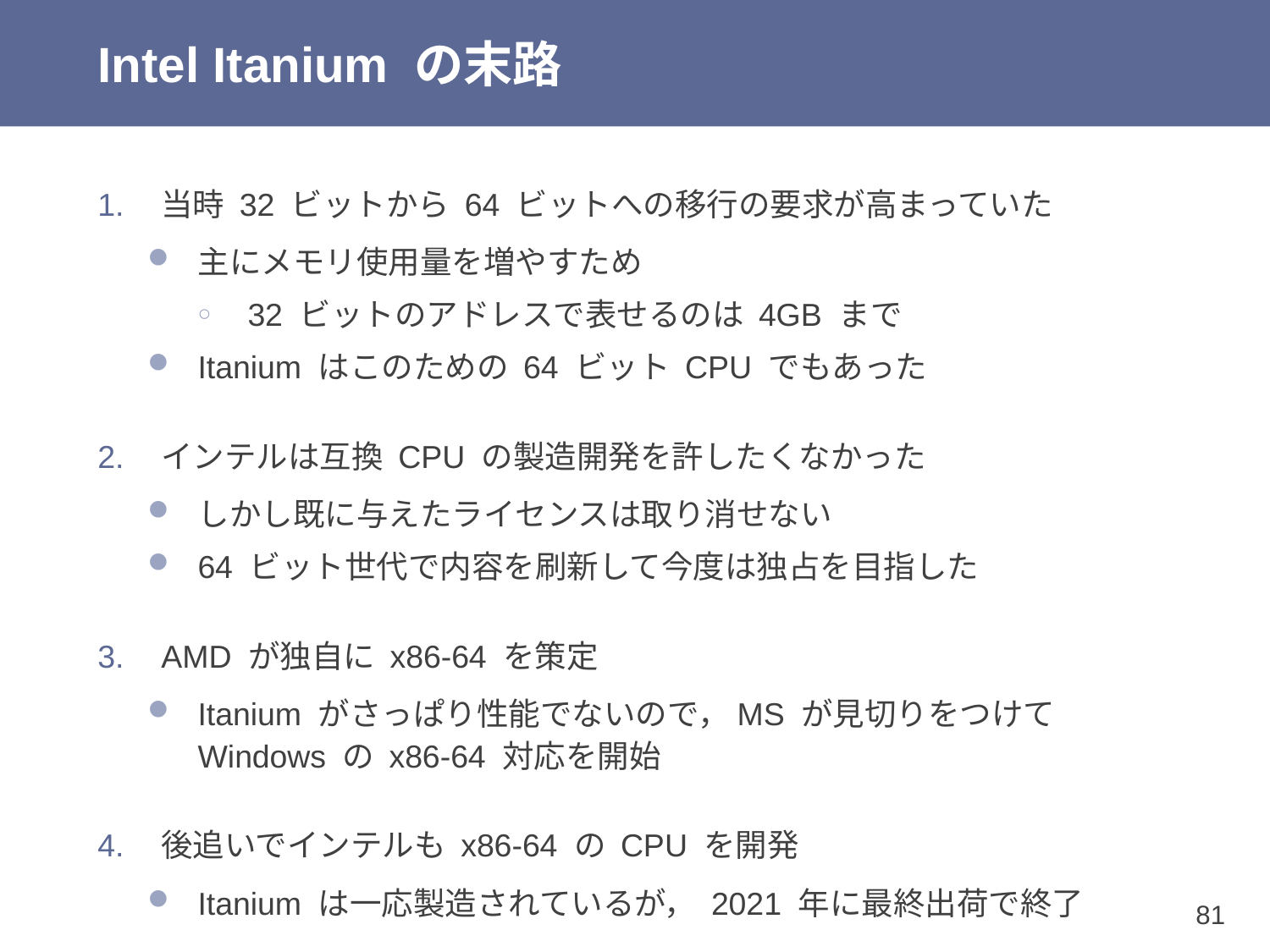

# Intel Itanium の末路
当時 32 ビットから 64 ビットへの移行の要求が高まっていた
主にメモリ使用量を増やすため
32 ビットのアドレスで表せるのは 4GB まで
Itanium はこのための 64 ビット CPU でもあった
インテルは互換 CPU の製造開発を許したくなかった
しかし既に与えたライセンスは取り消せない
64 ビット世代で内容を刷新して今度は独占を目指した
AMD が独自に x86-64 を策定
Itanium がさっぱり性能でないので，MS が見切りをつけて
Windows の x86-64 対応を開始
後追いでインテルも x86-64 の CPU を開発
Itanium は一応製造されているが， 2021 年に最終出荷で終了